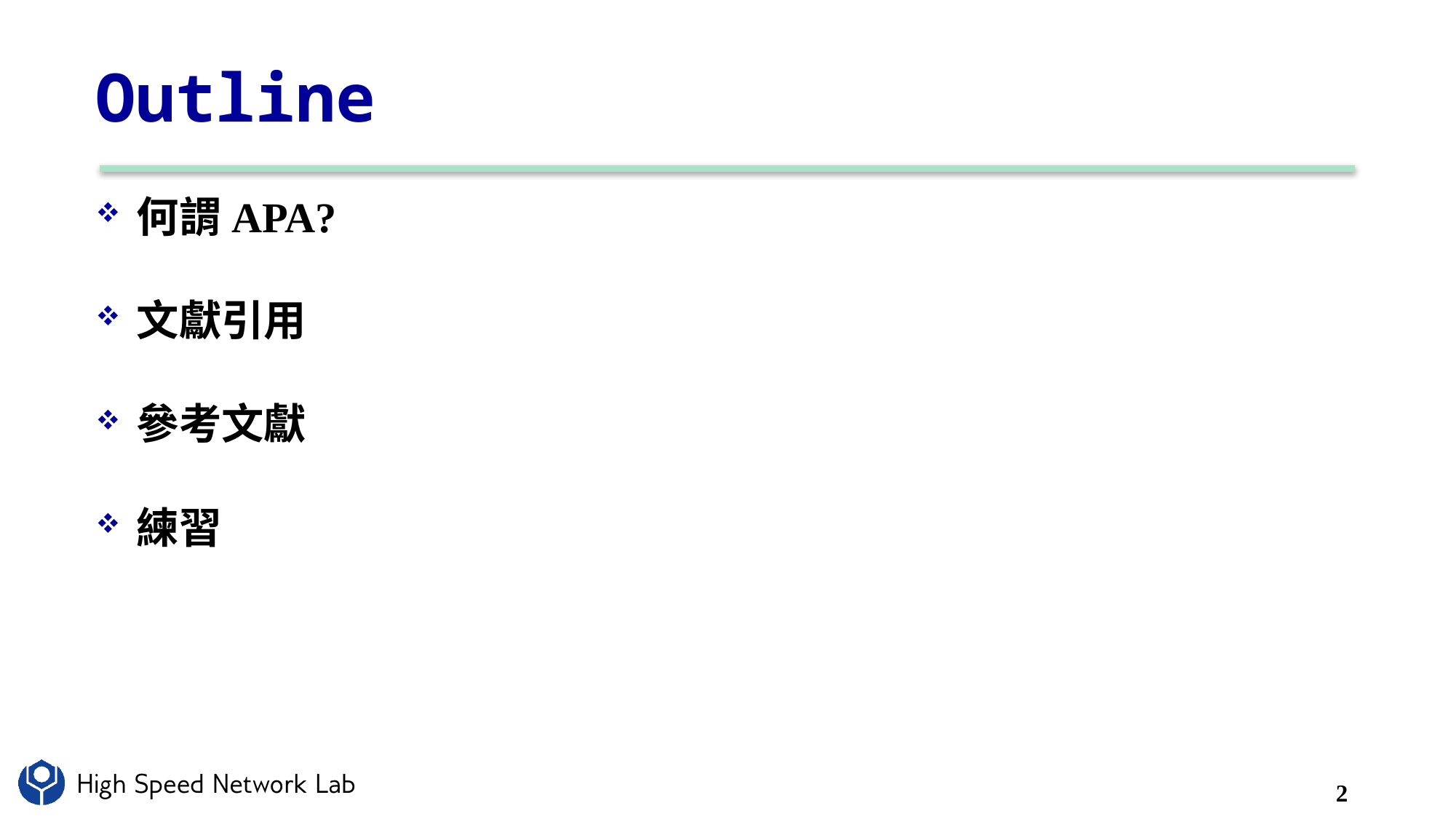

# Outline
何謂APA?

文獻引用

參考文獻

練習
2